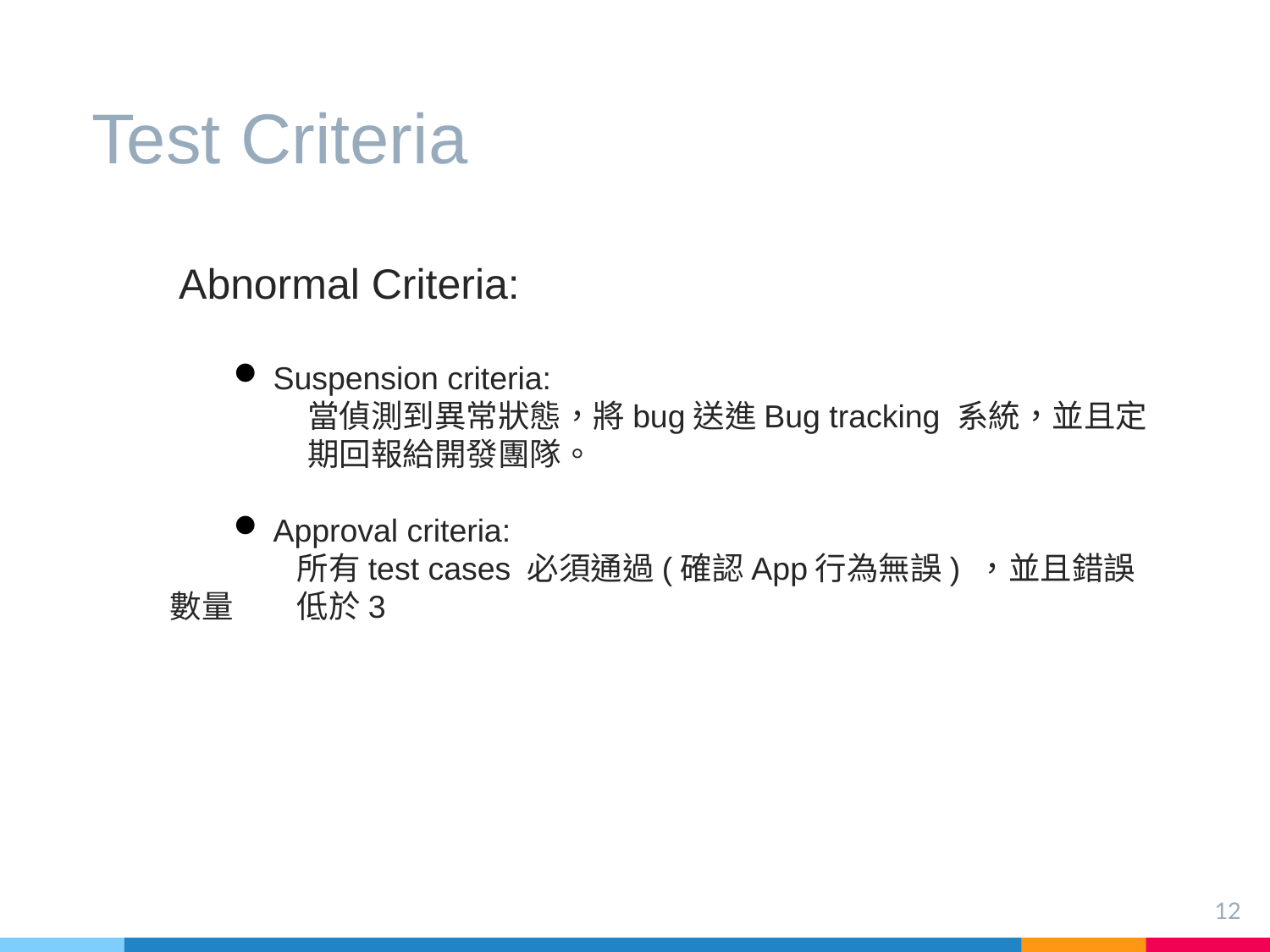

# Test Criteria
 Abnormal Criteria:

Suspension criteria:
當偵測到異常狀態，將bug送進Bug tracking 系統，並且定期回報給開發團隊。

Approval criteria:
	所有test cases 必須通過(確認App行為無誤) ，並且錯誤數量	低於3
12